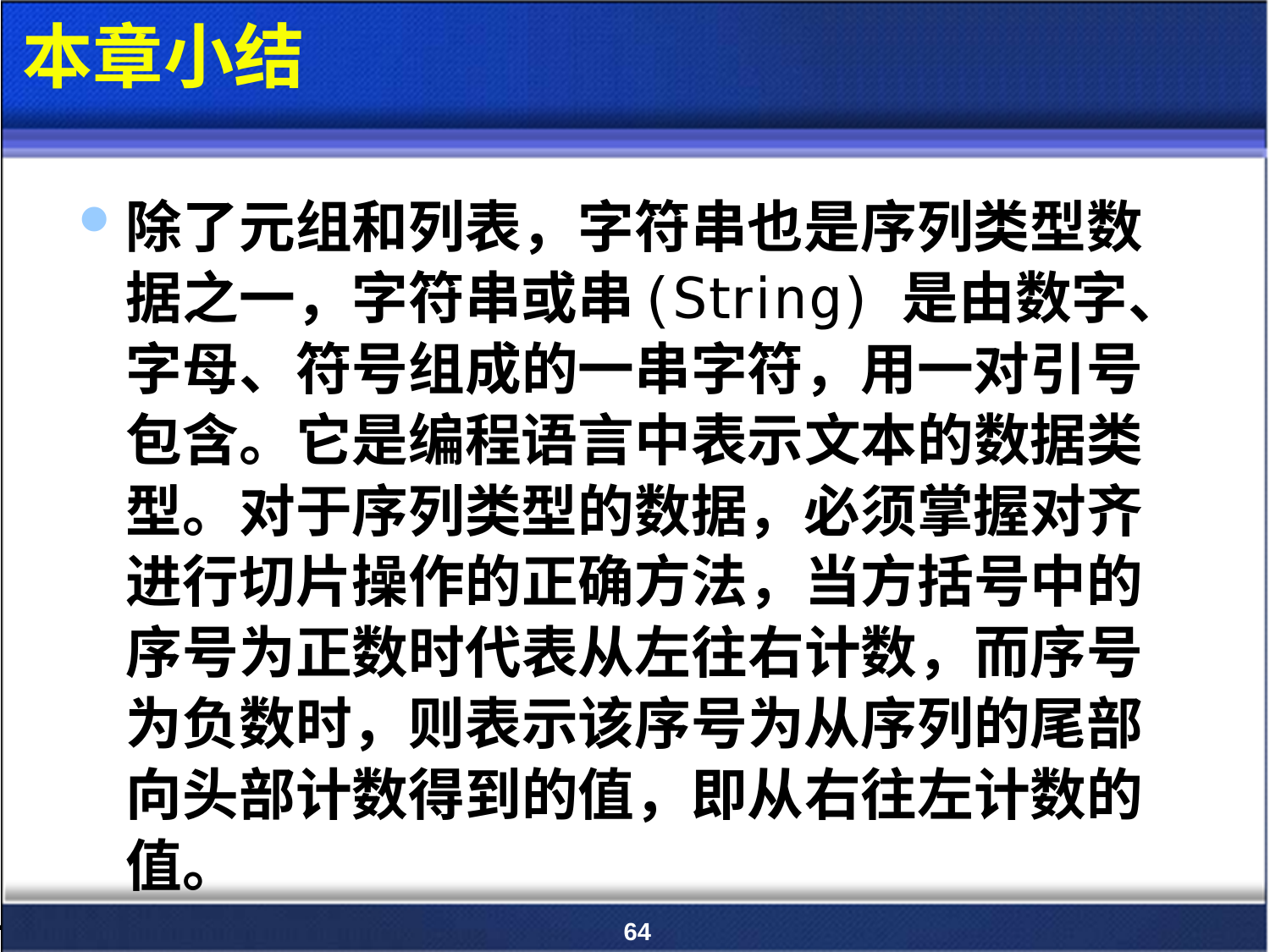

# 本章小结
除了元组和列表，字符串也是序列类型数据之一，字符串或串(String) 是由数字、字母、符号组成的一串字符，用一对引号包含。它是编程语言中表示文本的数据类型。对于序列类型的数据，必须掌握对齐进行切片操作的正确方法，当方括号中的序号为正数时代表从左往右计数，而序号为负数时，则表示该序号为从序列的尾部向头部计数得到的值，即从右往左计数的值。

64